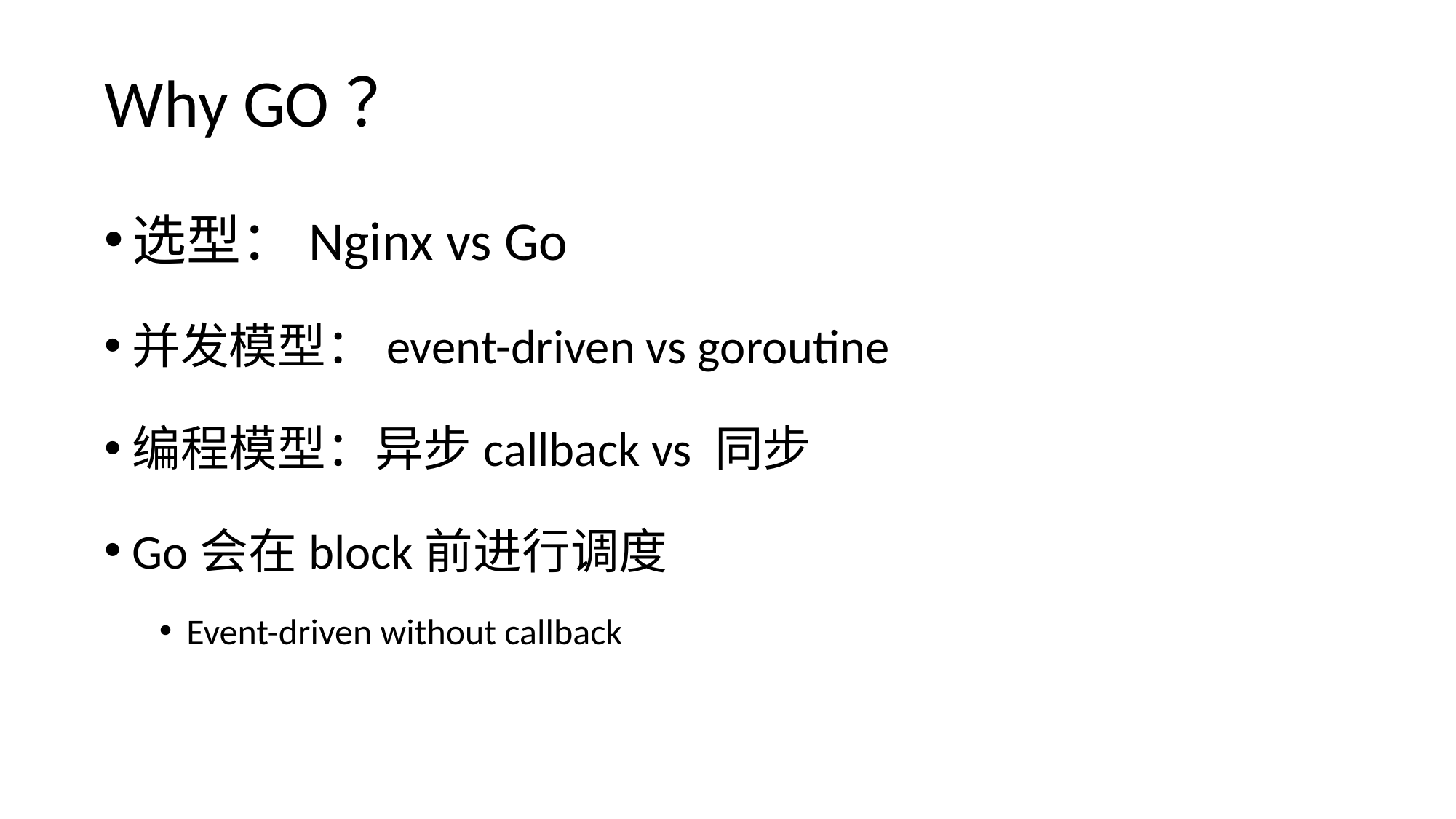

# Why GO？
选型：Nginx vs Go
并发模型：event-driven vs goroutine
编程模型：异步callback vs 同步
Go会在block前进行调度
Event-driven without callback